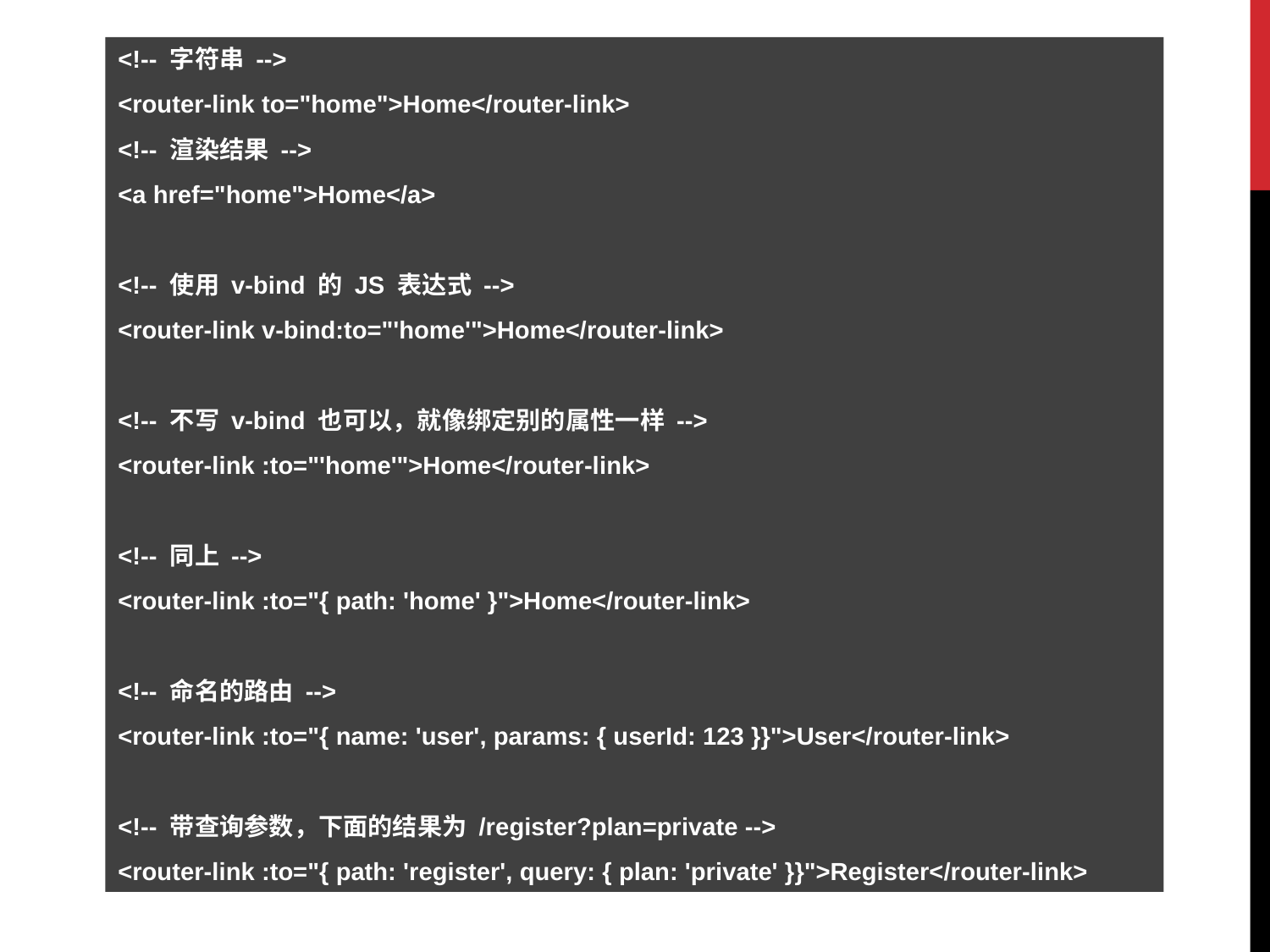

<!-- 字符串 -->
<router-link to="home">Home</router-link>
<!-- 渲染结果 -->
<a href="home">Home</a>

<!-- 使用 v-bind 的 JS 表达式 -->
<router-link v-bind:to="'home'">Home</router-link>

<!-- 不写 v-bind 也可以，就像绑定别的属性一样 -->
<router-link :to="'home'">Home</router-link>

<!-- 同上 -->
<router-link :to="{ path: 'home' }">Home</router-link>

<!-- 命名的路由 -->
<router-link :to="{ name: 'user', params: { userId: 123 }}">User</router-link>

<!-- 带查询参数，下面的结果为 /register?plan=private -->
<router-link :to="{ path: 'register', query: { plan: 'private' }}">Register</router-link>